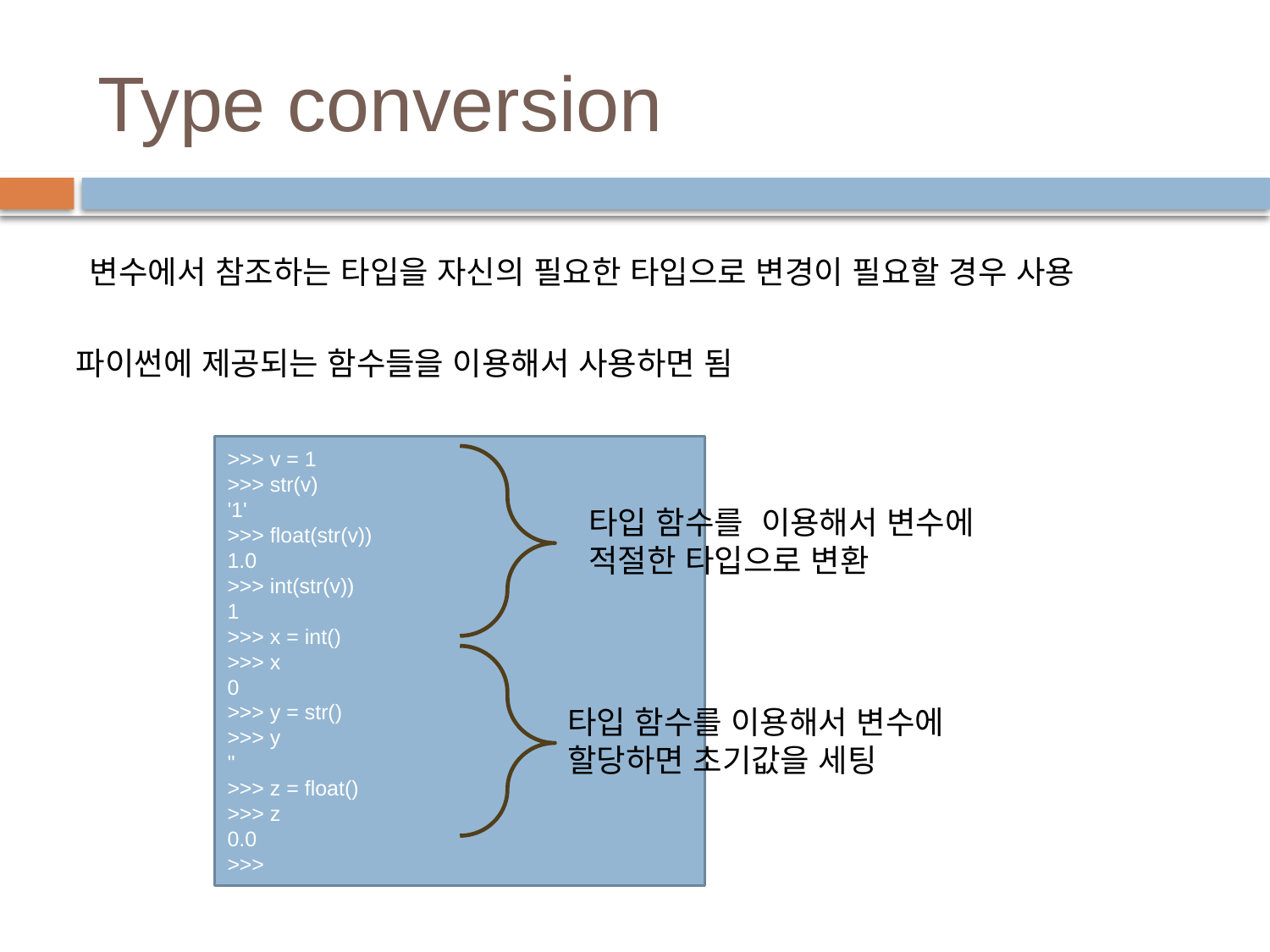

# Type conversion
 변수에서 참조하는 타입을 자신의 필요한 타입으로 변경이 필요할 경우 사용

파이썬에 제공되는 함수들을 이용해서 사용하면 됨
>>> v = 1
>>> str(v)
'1'
>>> float(str(v))
1.0
>>> int(str(v))
1
>>> x = int()
>>> x
0
>>> y = str()
>>> y
''
>>> z = float()
>>> z
0.0
>>>

타입 함수를  이용해서 변수에 적절한 타입으로 변환

타입 함수를 이용해서 변수에 할당하면 초기값을 세팅